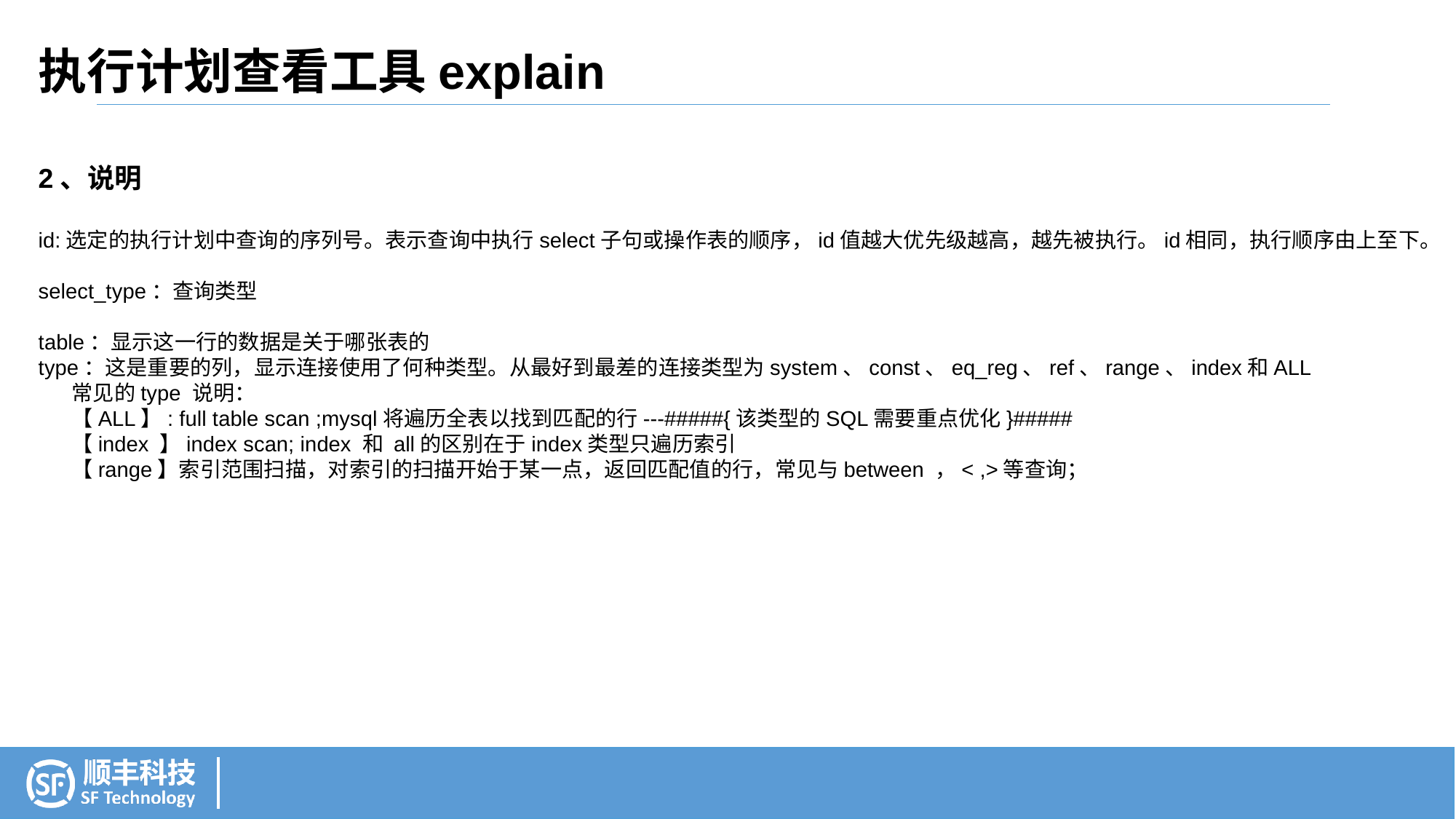

执行计划查看工具explain
2、说明

id:选定的执行计划中查询的序列号。表示查询中执行select子句或操作表的顺序，id值越大优先级越高，越先被执行。id相同，执行顺序由上至下。

select_type：查询类型

table：显示这一行的数据是关于哪张表的
type：这是重要的列，显示连接使用了何种类型。从最好到最差的连接类型为system、const、eq_reg、ref、range、index和ALL
      常见的type 说明：
      【ALL】: full table scan ;mysql将遍历全表以找到匹配的行---#####{该类型的SQL需要重点优化}#####
      【index 】index scan; index 和 all的区别在于index类型只遍历索引
      【range】索引范围扫描，对索引的扫描开始于某一点，返回匹配值的行，常见与between ，< ,>等查询；